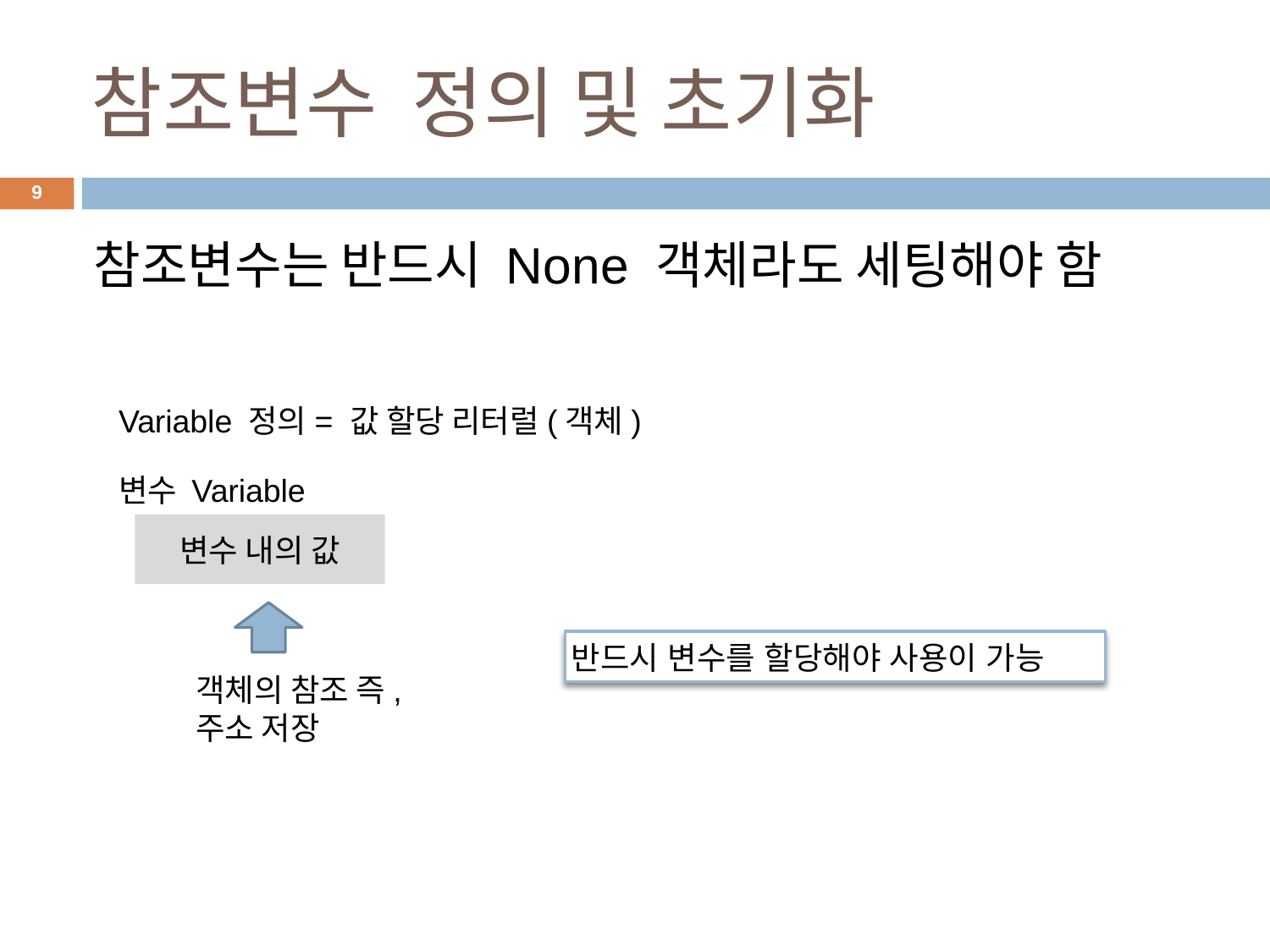

# 참조변수  정의 및 초기화
9
 참조변수는 반드시 None 객체라도 세팅해야 함
Variable 정의= 값 할당 리터럴(객체)
변수 Variable

변수 내의 값

반드시 변수를 할당해야 사용이 가능
객체의 참조 즉, 주소 저장